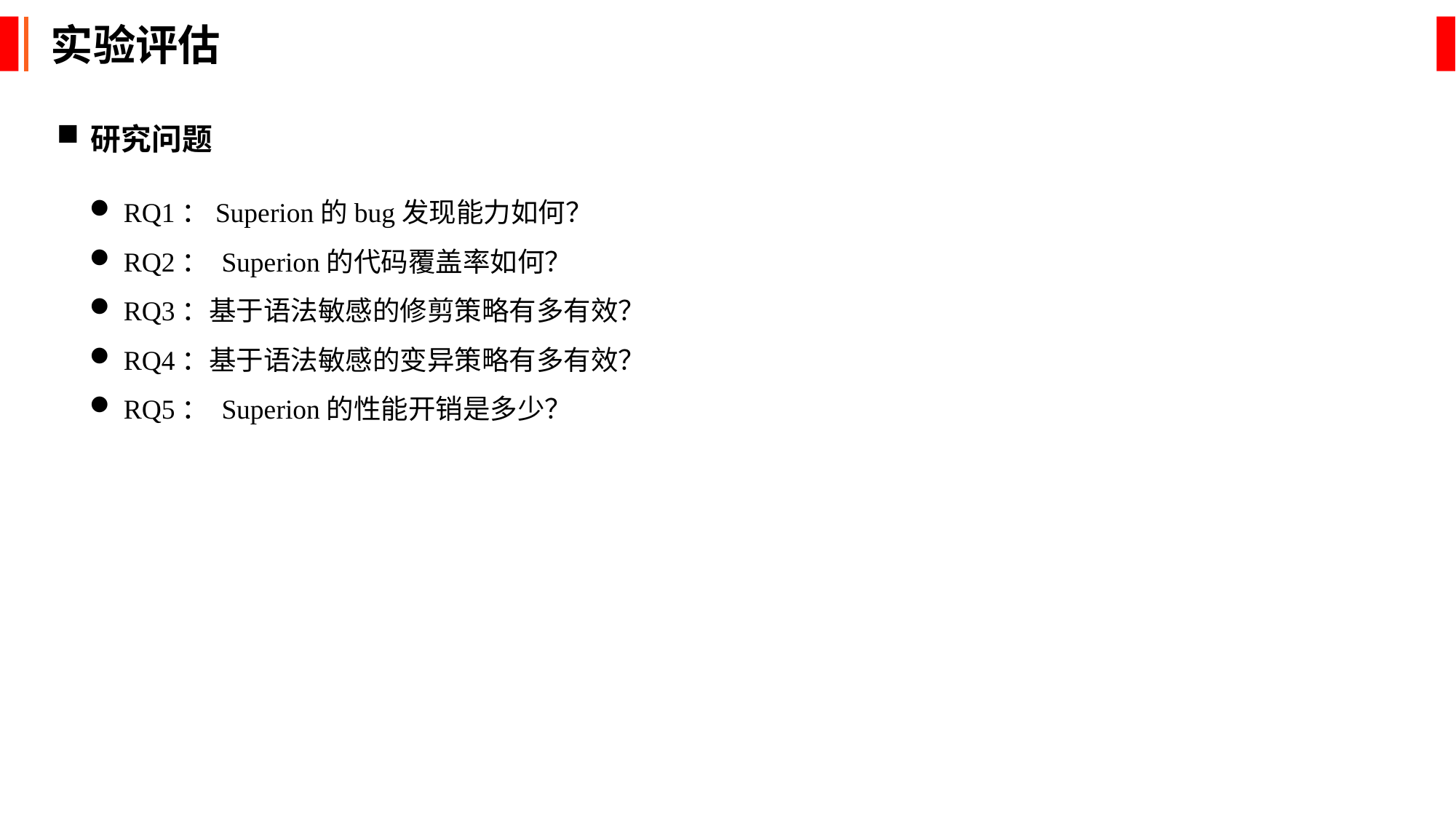

实验评估

研究问题
RQ1：Superion的bug发现能力如何？
RQ2： Superion的代码覆盖率如何？
RQ3：基于语法敏感的修剪策略有多有效？
RQ4：基于语法敏感的变异策略有多有效？
RQ5： Superion的性能开销是多少？